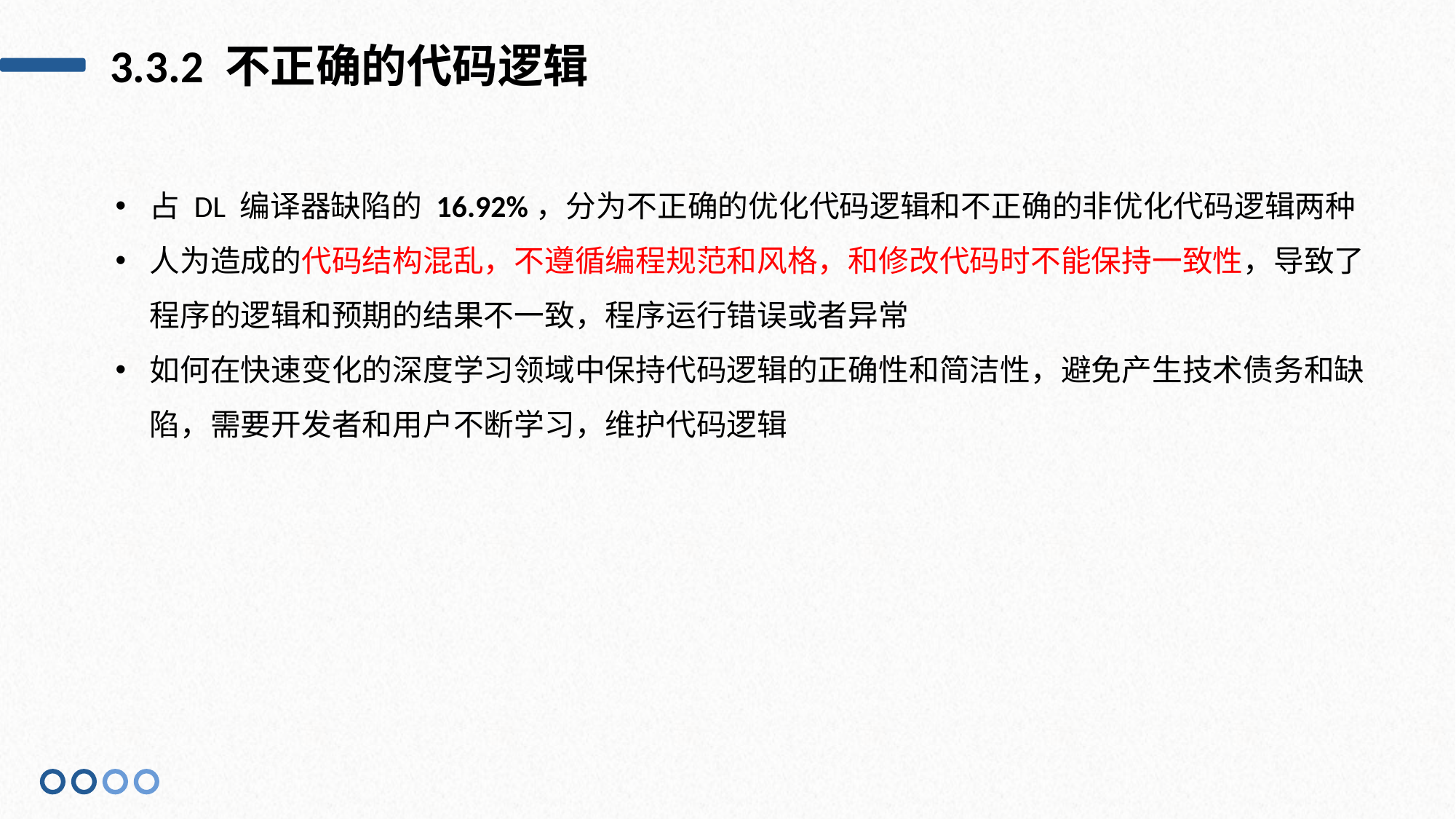

3.3.2 不正确的代码逻辑

占 DL 编译器缺陷的 16.92%，分为不正确的优化代码逻辑和不正确的非优化代码逻辑两种
人为造成的代码结构混乱，不遵循编程规范和风格，和修改代码时不能保持一致性，导致了程序的逻辑和预期的结果不一致，程序运行错误或者异常
如何在快速变化的深度学习领域中保持代码逻辑的正确性和简洁性，避免产生技术债务和缺陷，需要开发者和用户不断学习，维护代码逻辑